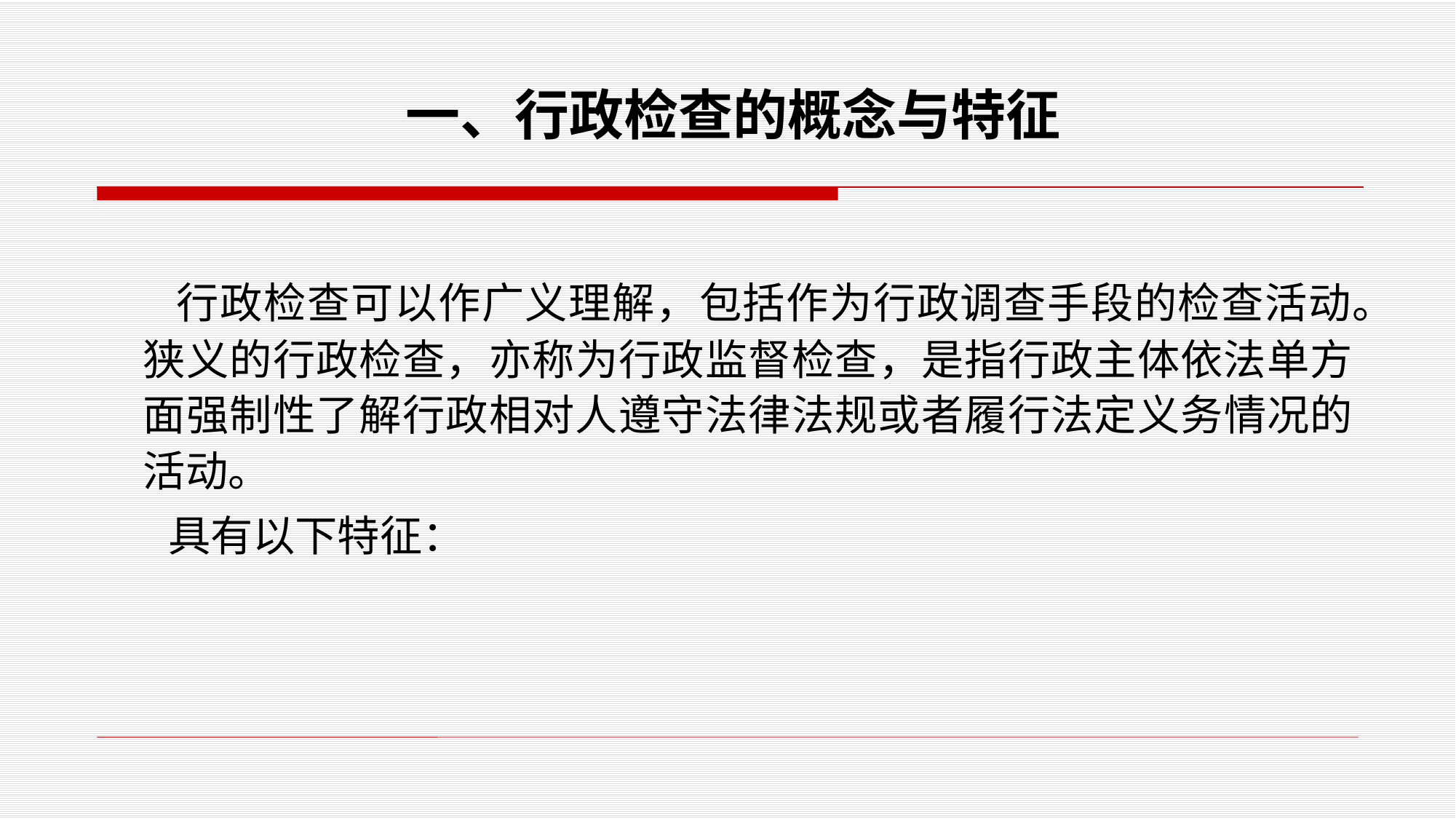

#
一、行政检查的概念与特征

       行政检查可以作广义理解，包括作为行政调查手段的检查活动。狭义的行政检查，亦称为行政监督检查，是指行政主体依法单方面强制性了解行政相对人遵守法律法规或者履行法定义务情况的活动。
      具有以下特征：